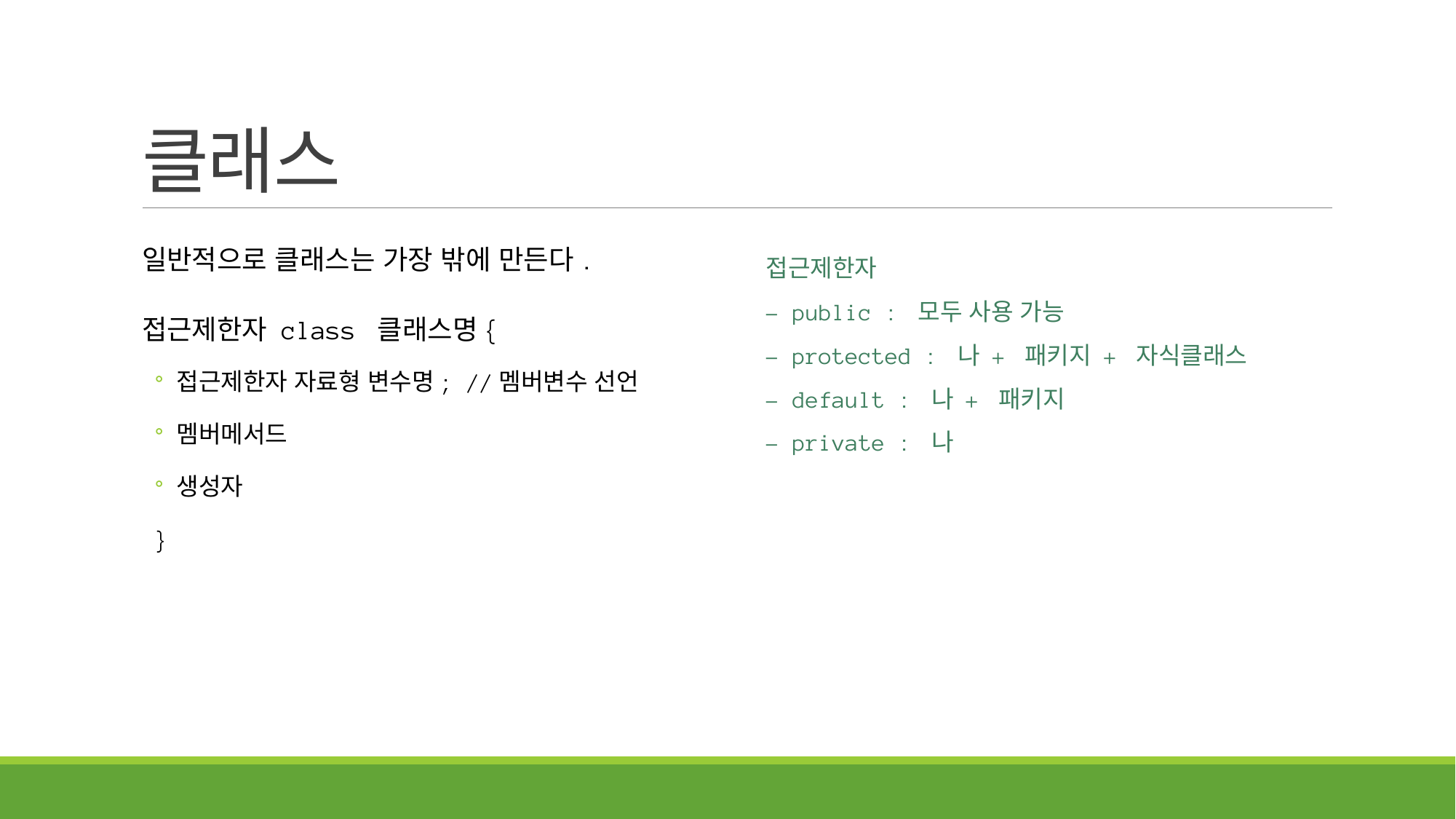

# 클래스
일반적으로 클래스는 가장 밖에 만든다.
접근제한자 class 클래스명{
접근제한자 자료형 변수명; //멤버변수 선언
멤버메서드
생성자
}

접근제한자
- public : 모두 사용 가능
- protected : 나 + 패키지 + 자식클래스
- default : 나 + 패키지
- private : 나